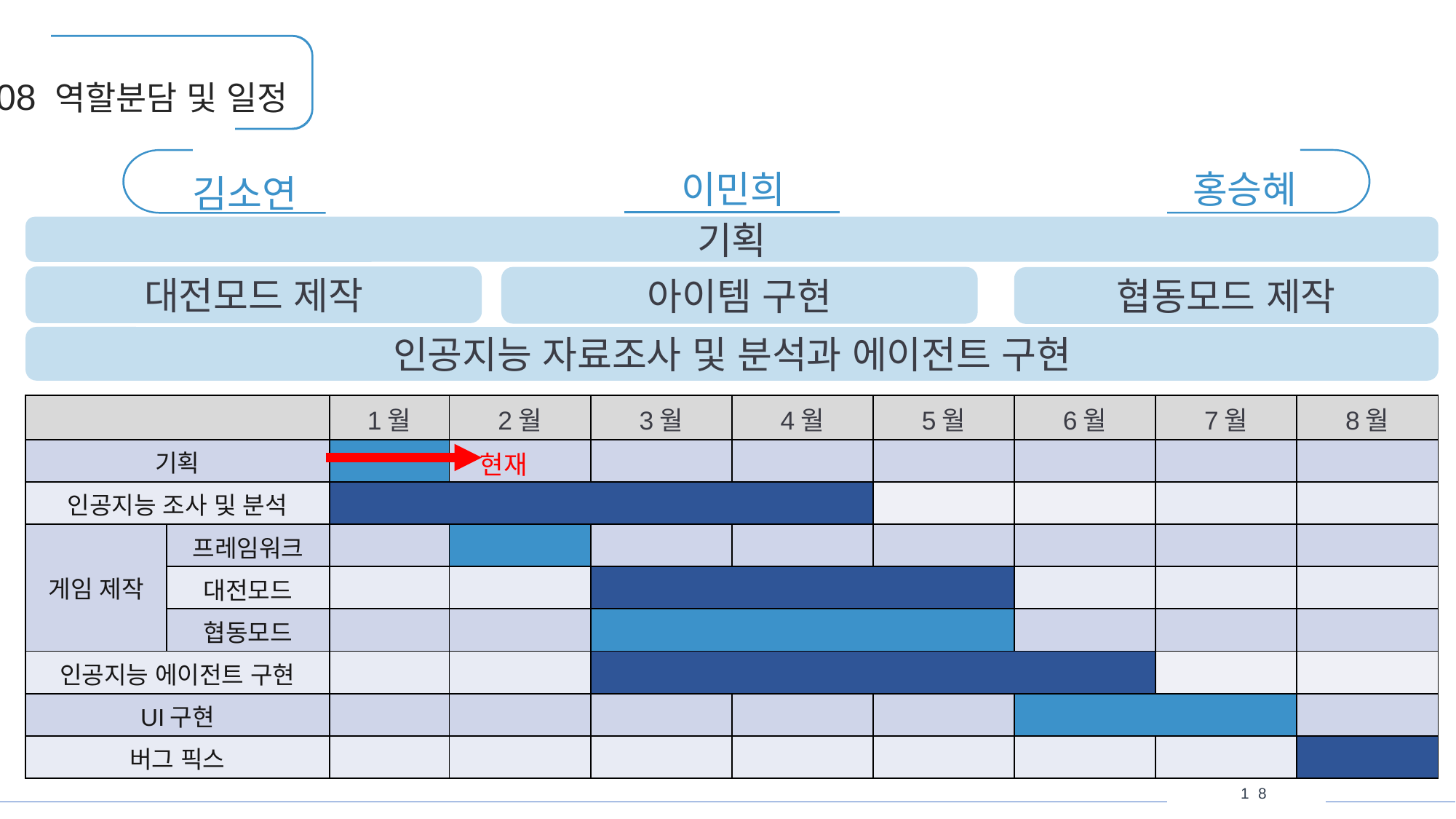

08 역할분담 및 일정
홍승혜
이민희
김소연

기획
대전모드 제작
아이템 구현
협동모드 제작
인공지능 자료조사 및 분석과 에이전트 구현
|  |  | 1월 | 2월 | 3월 | 4월 | 5월 | 6월 | 7월 | 8월 |
| --- | --- | --- | --- | --- | --- | --- | --- | --- | --- |
| 기획 |  |  |  |  |  |  |  |  |  |
| 인공지능 조사 및 분석 |  |  |  |  |  |  |  |  |  |
| 게임 제작 | 프레임워크 |  |  |  |  |  |  |  |  |
|  | 대전모드 |  |  |  |  |  |  |  |  |
|  | 협동모드 |  |  |  |  |  |  |  |  |
| 인공지능 에이전트 구현 |  |  |  |  |  |  |  |  |  |
| UI구현 |  |  |  |  |  |  |  |  |  |
| 버그 픽스 |  |  |  |  |  |  |  |  |  |
현재
18